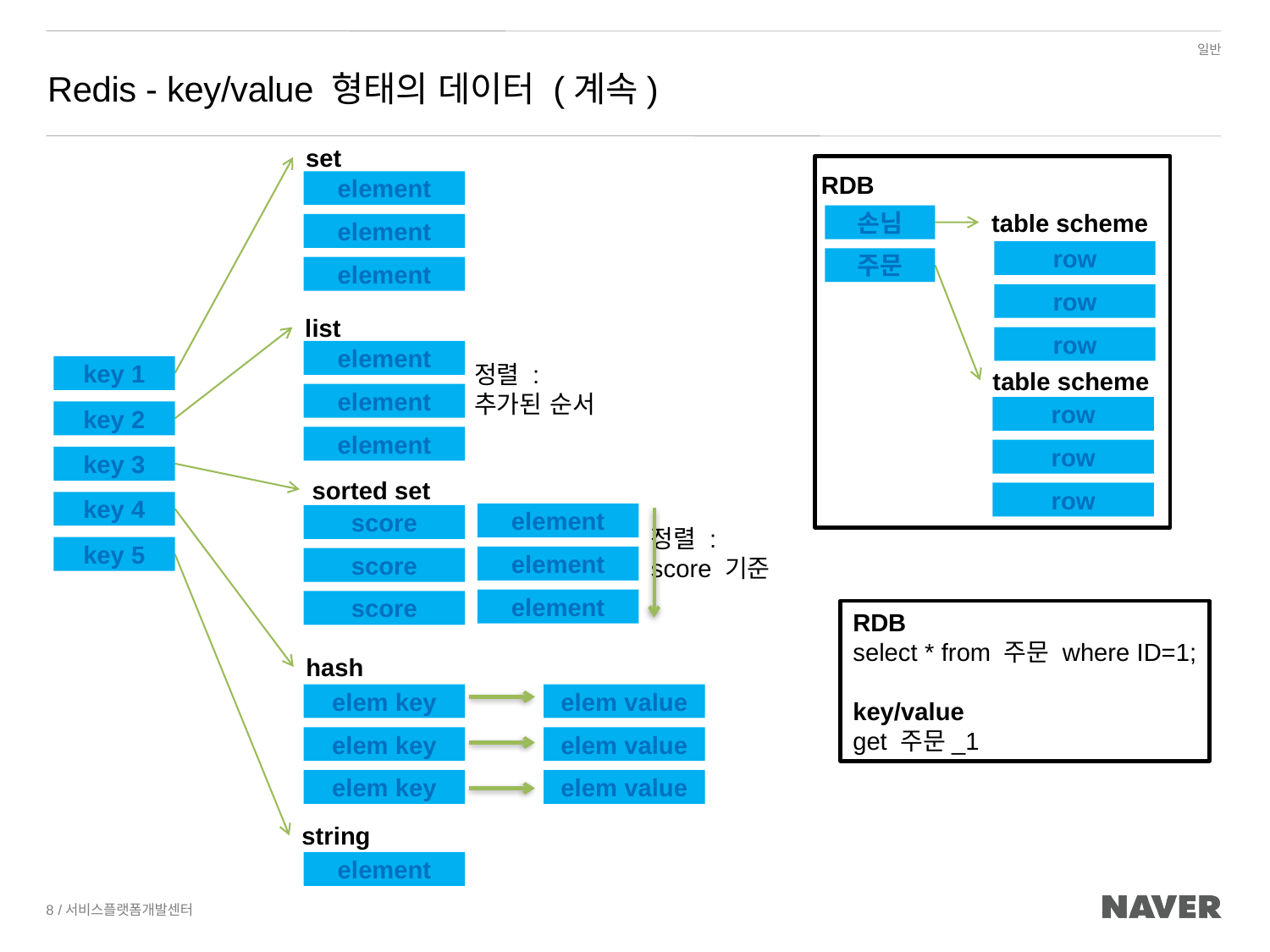

# Redis - key/value 형태의 데이터 (계속)
set

RDB
element
table scheme
손님
element
row
주문
element
row
list
row
element
정렬 :
추가된 순서
key 1
table scheme
element
row
key 2
element
row
key 3
sorted set
row
key 4
element
score
정렬 :
score 기준
key 5
element
score
element
score
RDB
select * from 주문 where ID=1;

key/value
get 주문_1
hash
elem key
elem value
elem key
elem value
elem key
elem value
string
element